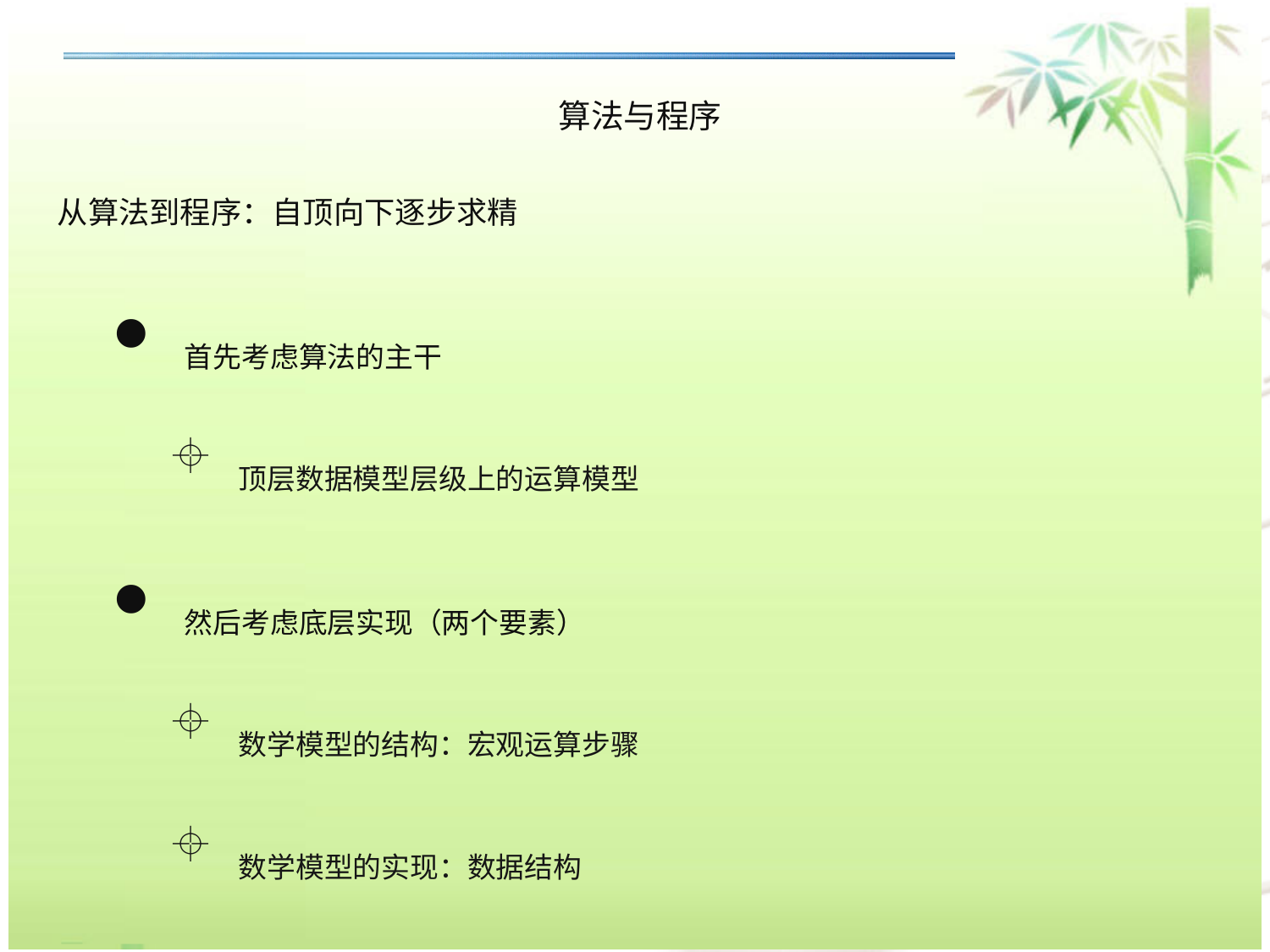

算法与程序
从算法到程序：自顶向下逐步求精
首先考虑算法的主干
顶层数据模型层级上的运算模型
然后考虑底层实现（两个要素）
数学模型的结构：宏观运算步骤
数学模型的实现：数据结构